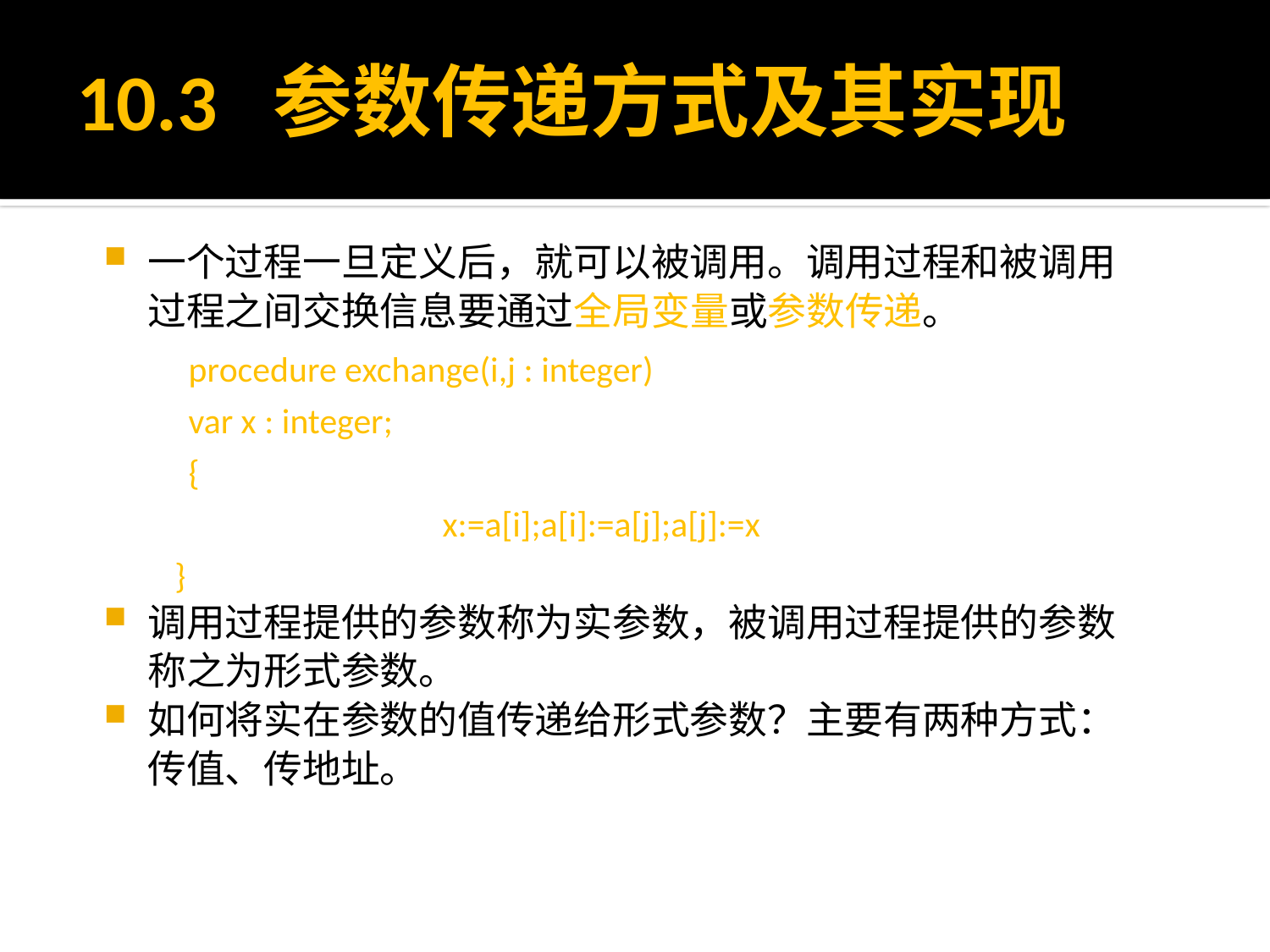

# 10.3  参数传递方式及其实现
一个过程一旦定义后，就可以被调用。调用过程和被调用过程之间交换信息要通过全局变量或参数传递。
	procedure exchange(i,j : integer)
	var x : integer;
	{
			x:=a[i];a[i]:=a[j];a[j]:=x
   }
调用过程提供的参数称为实参数，被调用过程提供的参数称之为形式参数。
如何将实在参数的值传递给形式参数？主要有两种方式：传值、传地址。